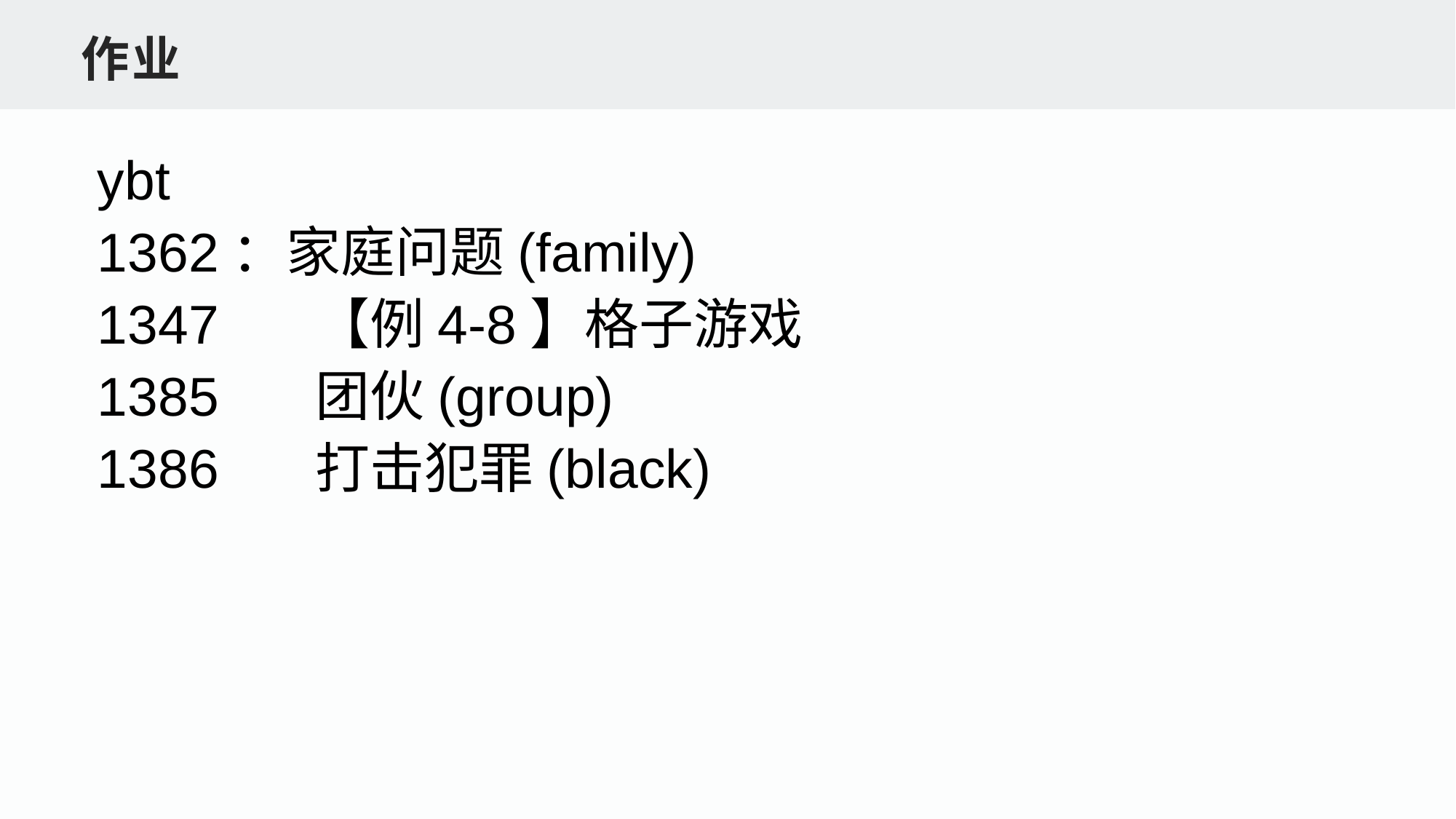

作业
ybt
1362：家庭问题(family)
1347	【例4-8】格子游戏
1385	团伙(group)
1386	打击犯罪(black)
30